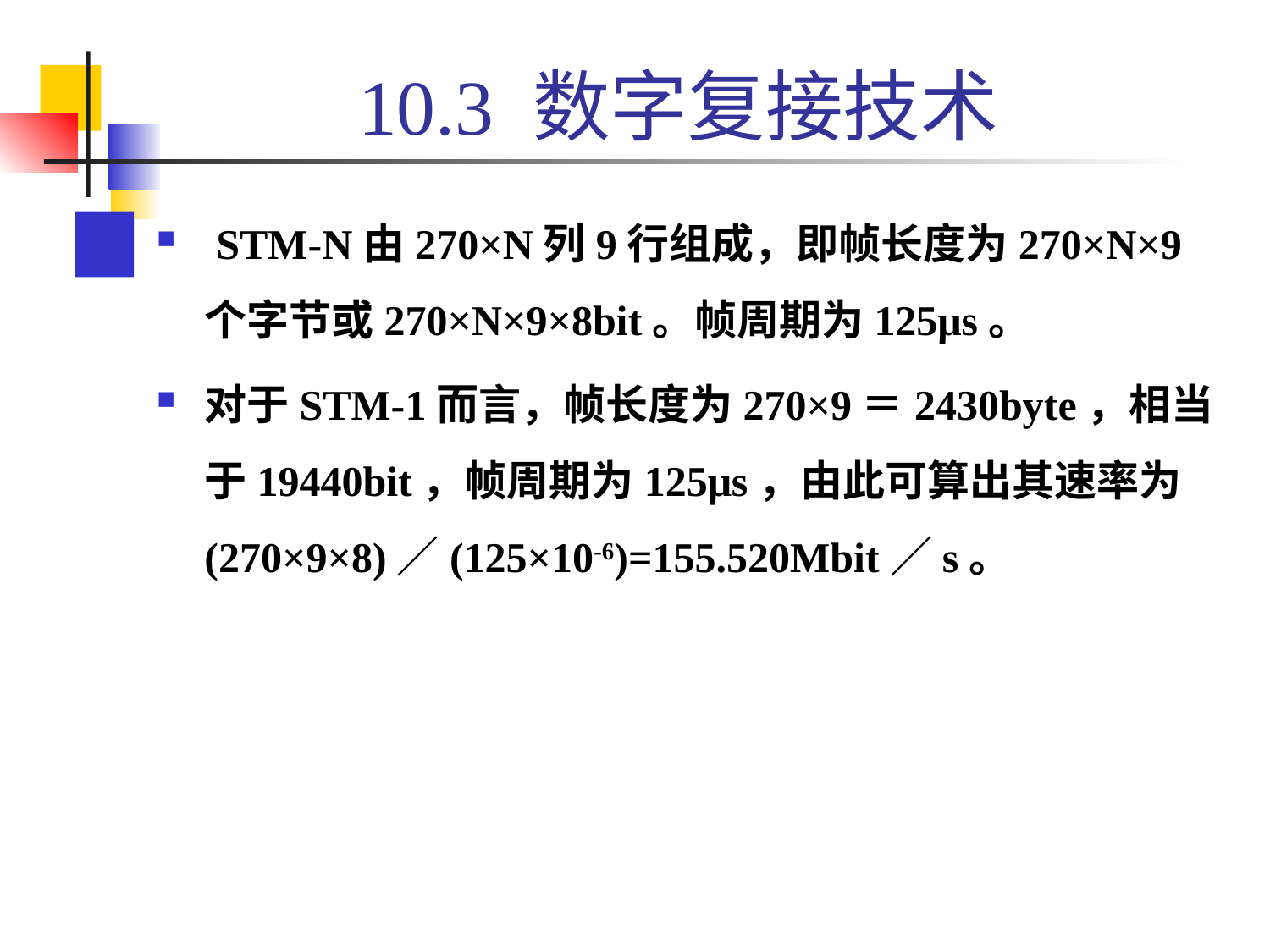

# 10.3 数字复接技术
 STM-N由270×N列9行组成，即帧长度为270×N×9个字节或270×N×9×8bit。帧周期为125μs。
对于STM-1而言，帧长度为270×9＝2430byte，相当于19440bit，帧周期为125μs，由此可算出其速率为(270×9×8)／(125×10-6)=155.520Mbit／s。